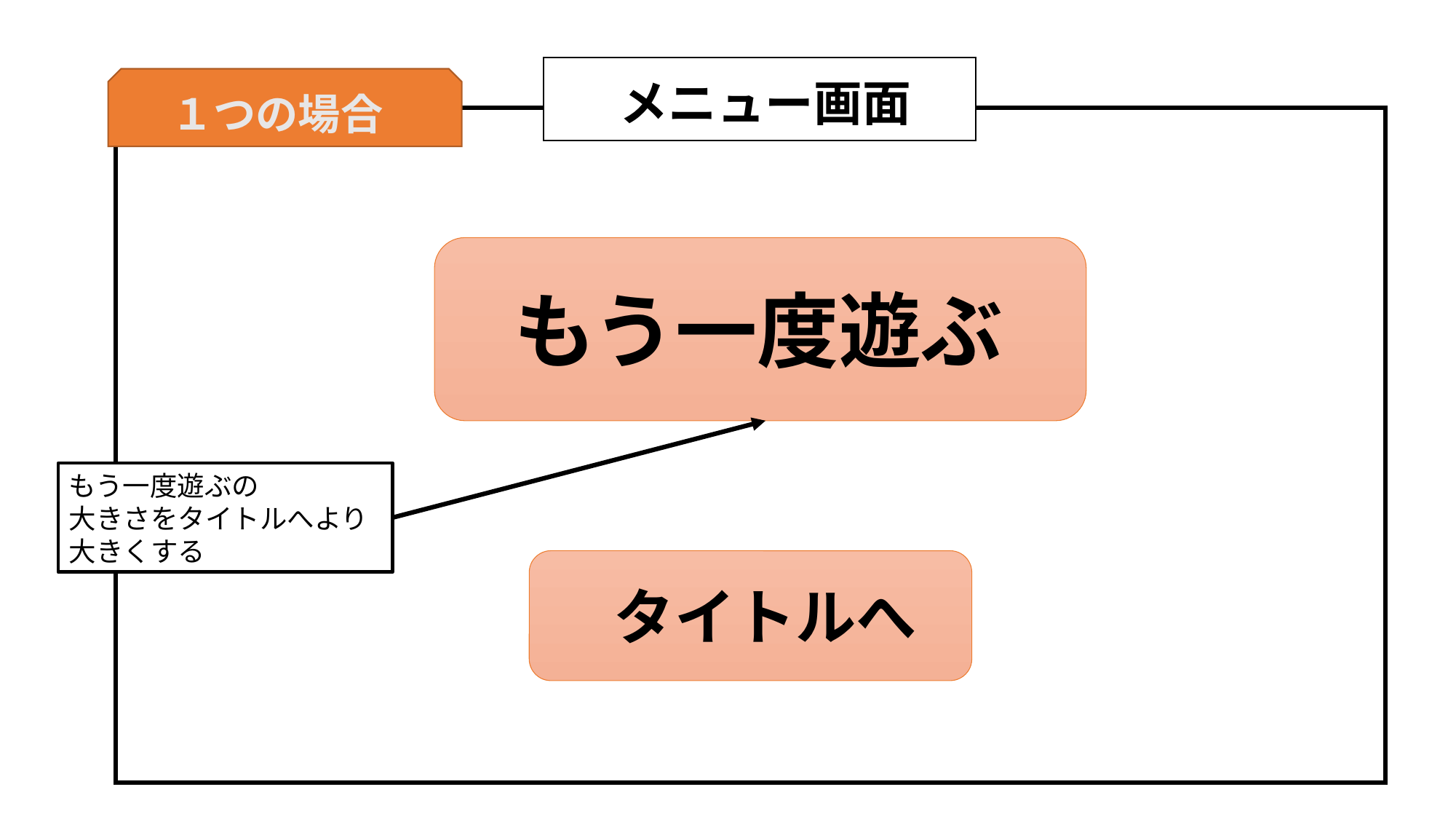

メニュー画面

１つの場合

もう一度遊ぶ
もう一度遊ぶの
大きさをタイトルへより大きくする

タイトルへ